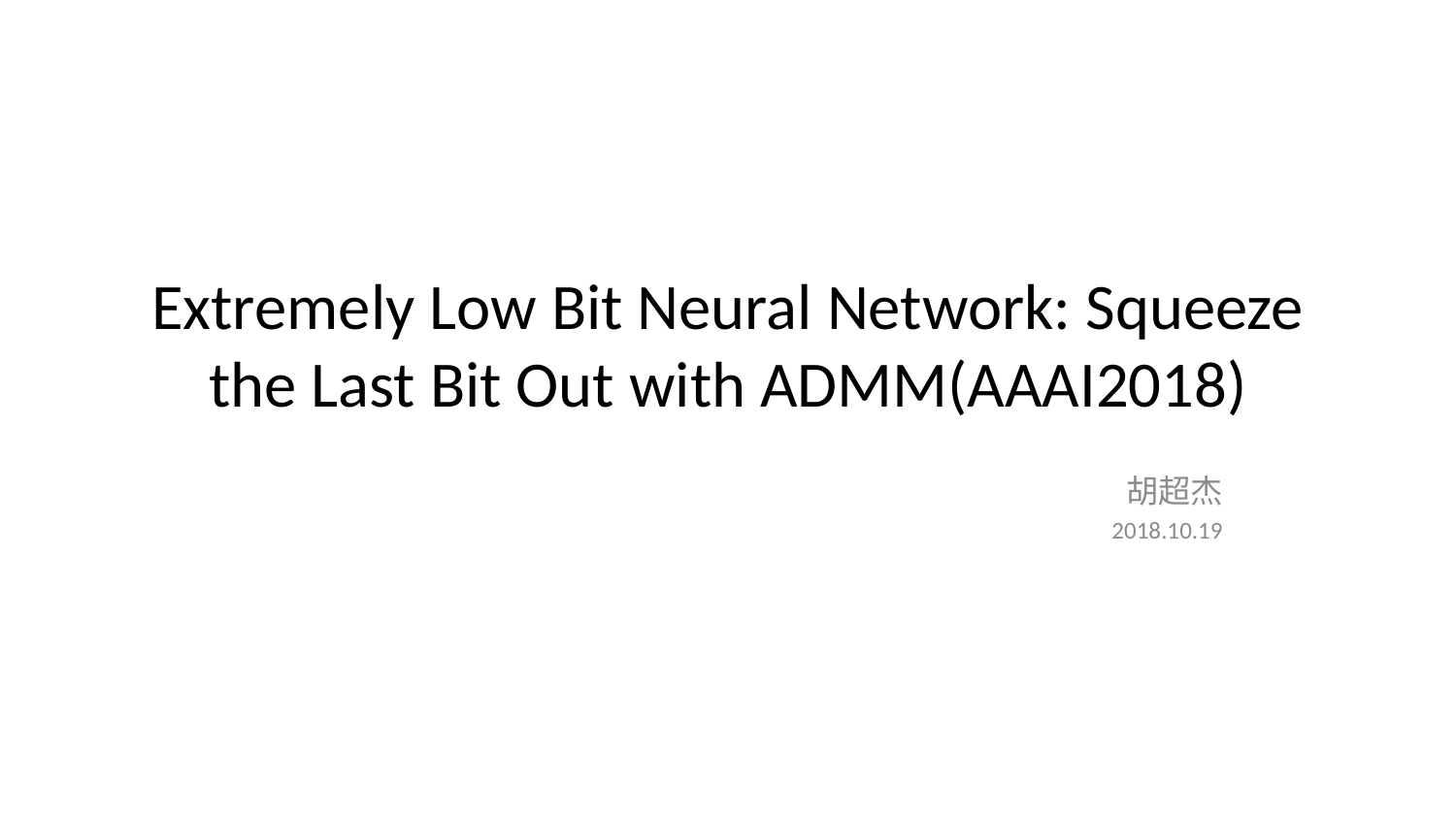

# Extremely Low Bit Neural Network: Squeeze the Last Bit Out with ADMM(AAAI2018)
胡超杰
2018.10.19